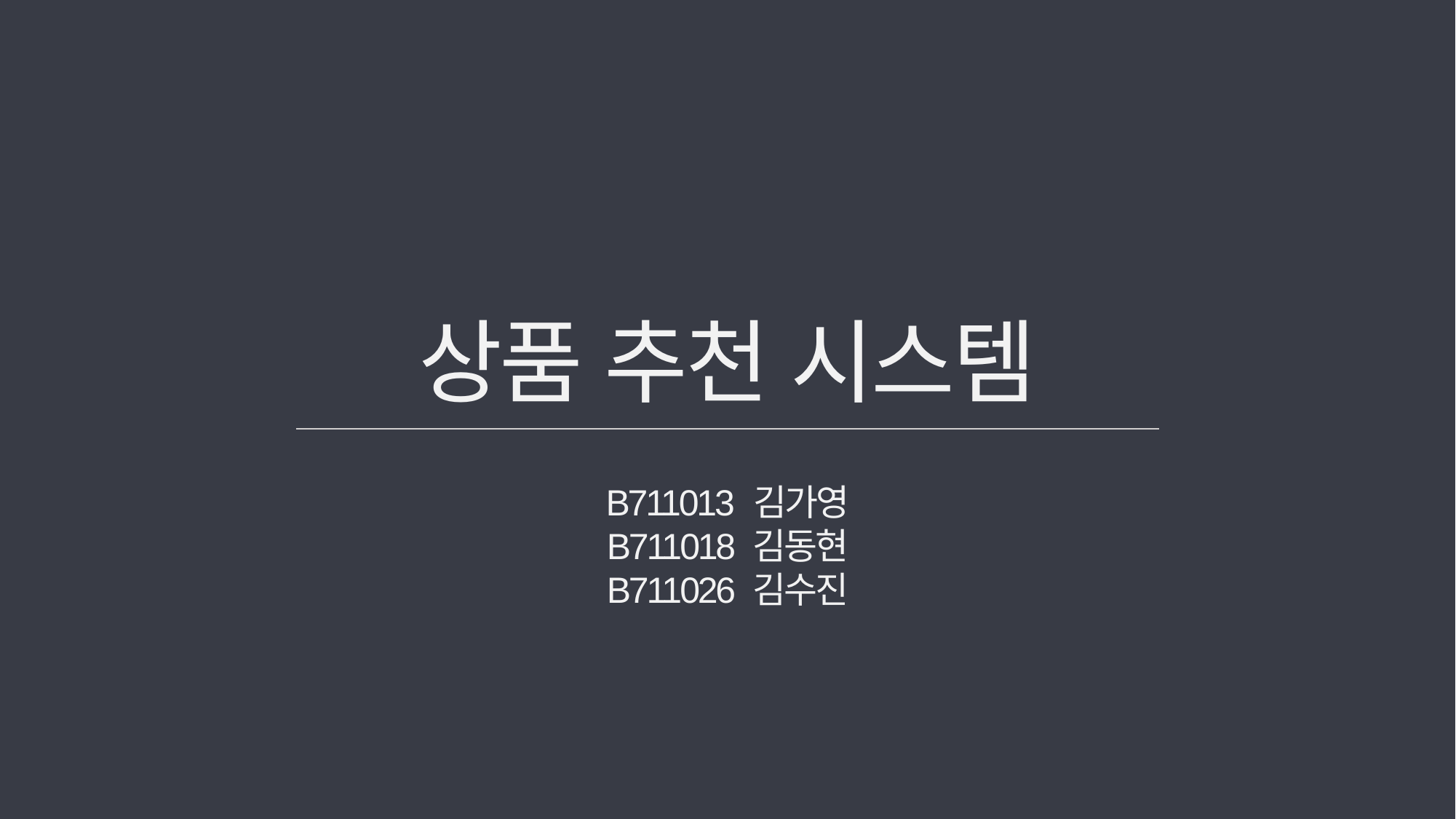

# 상품 추천 시스템

B711013 김가영
B711018 김동현
B711026 김수진